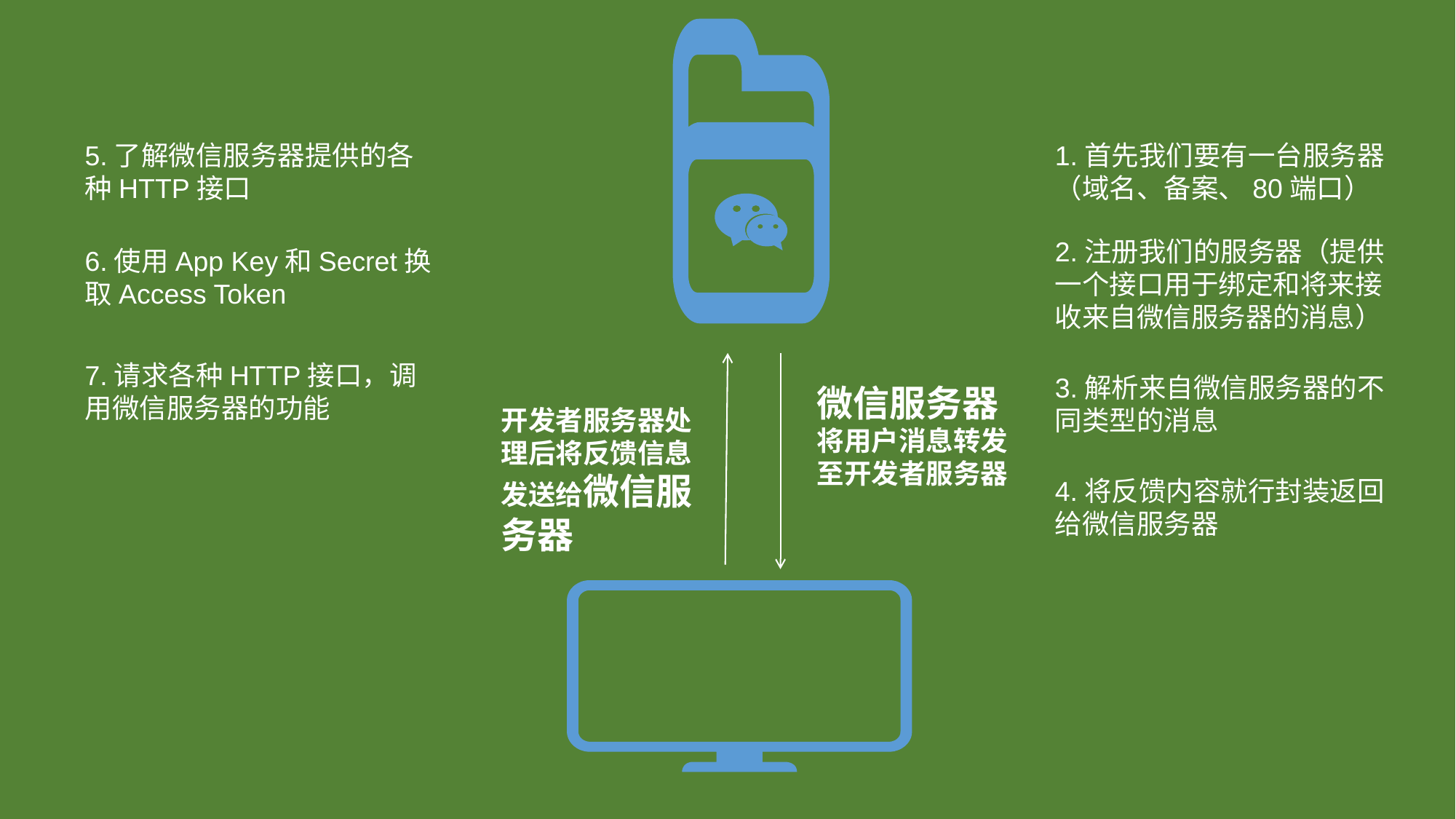

1.首先我们要有一台服务器（域名、备案、80端口）
5.了解微信服务器提供的各种HTTP接口

2.注册我们的服务器（提供一个接口用于绑定和将来接收来自微信服务器的消息）
6.使用App Key和Secret换取Access Token
7.请求各种HTTP接口，调用微信服务器的功能
3.解析来自微信服务器的不同类型的消息
微信服务器将用户消息转发至开发者服务器
开发者服务器处理后将反馈信息发送给微信服务器
4.将反馈内容就行封装返回给微信服务器